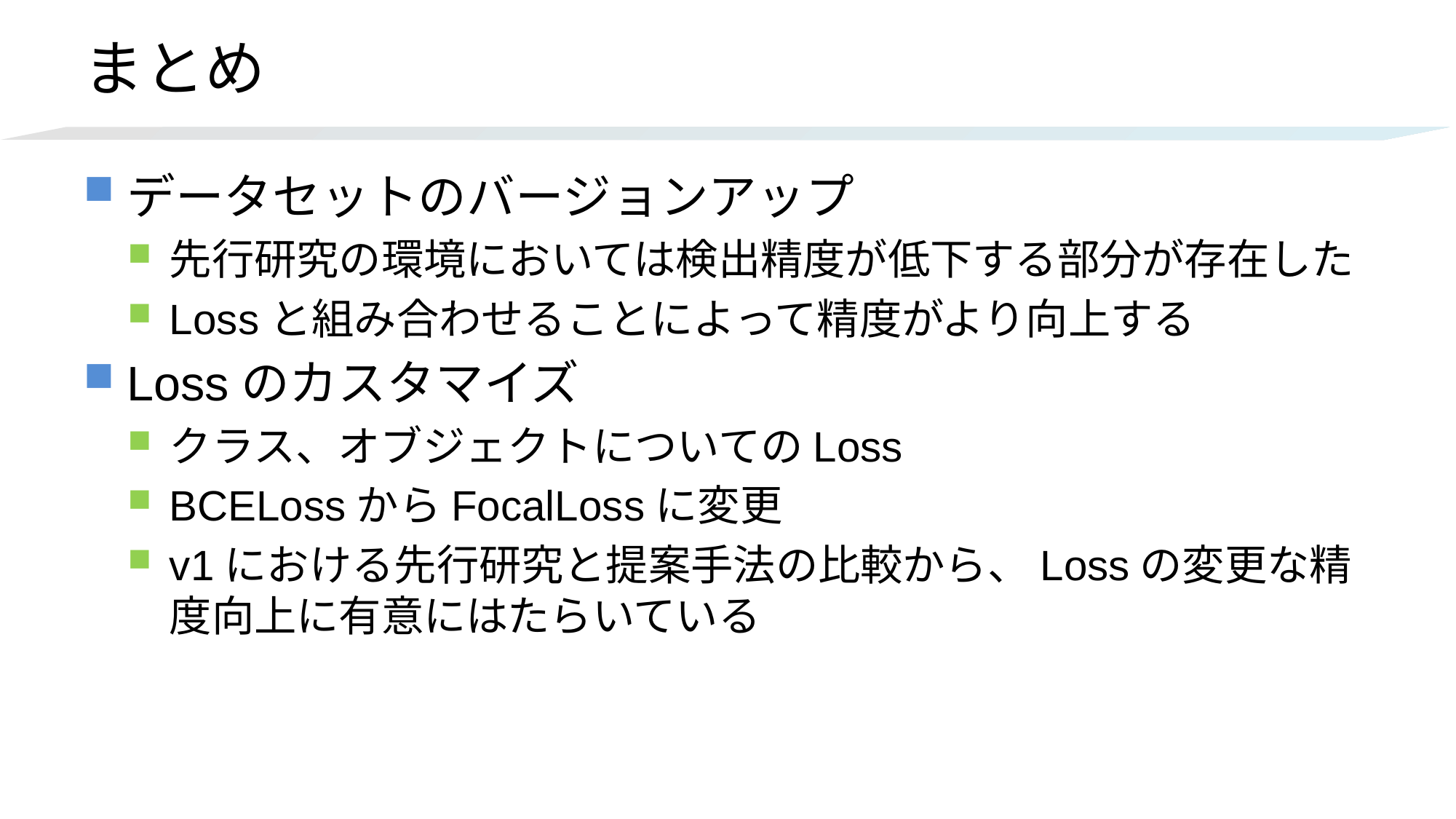

# まとめ
データセットのバージョンアップ
先行研究の環境においては検出精度が低下する部分が存在した
Lossと組み合わせることによって精度がより向上する
Lossのカスタマイズ
クラス、オブジェクトについてのLoss
BCELossからFocalLossに変更
v1における先行研究と提案手法の比較から、Lossの変更な精度向上に有意にはたらいている